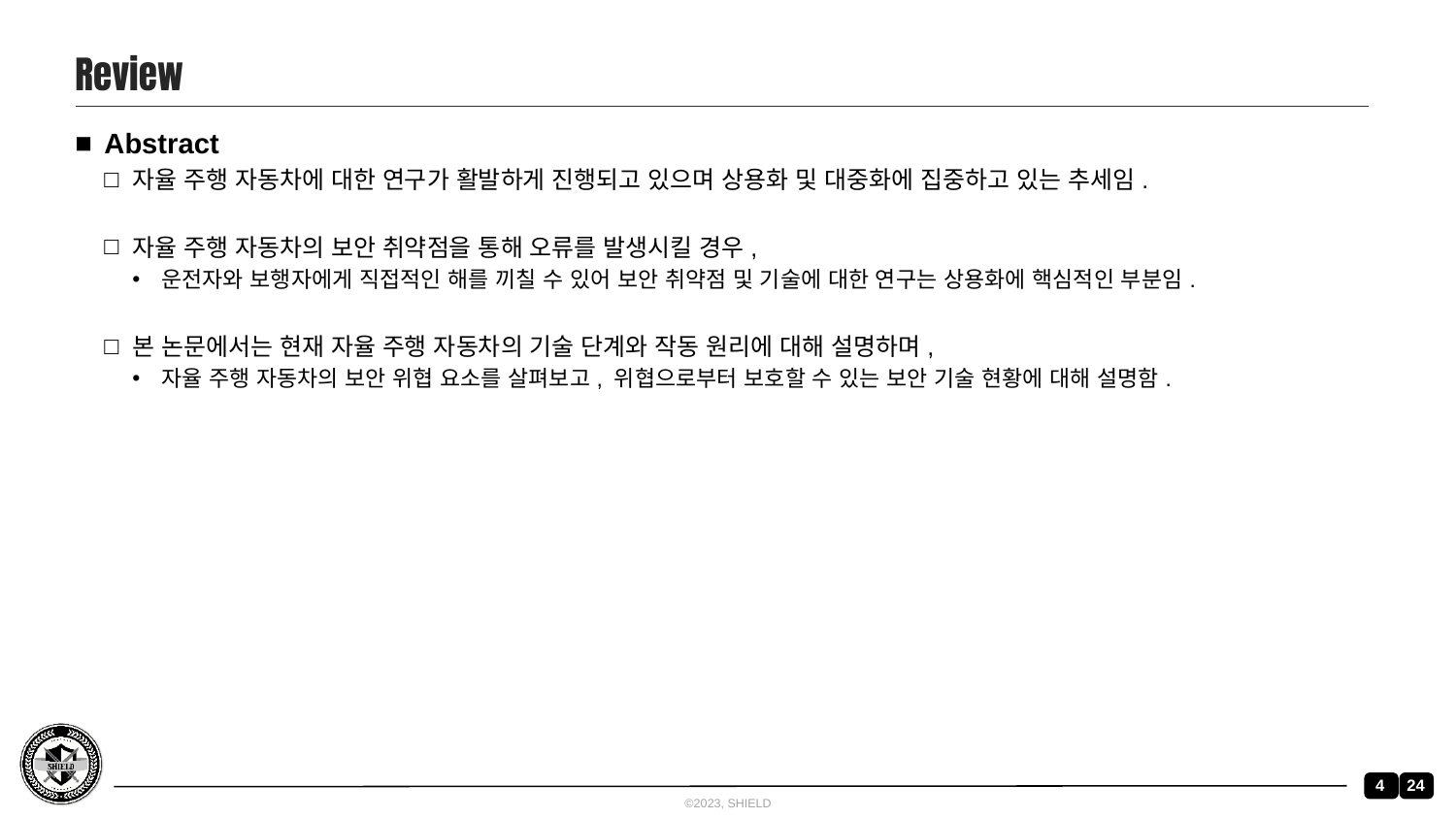

# Review
Abstract
자율 주행 자동차에 대한 연구가 활발하게 진행되고 있으며 상용화 및 대중화에 집중하고 있는 추세임.

자율 주행 자동차의 보안 취약점을 통해 오류를 발생시킬 경우,
운전자와 보행자에게 직접적인 해를 끼칠 수 있어 보안 취약점 및 기술에 대한 연구는 상용화에 핵심적인 부분임.

본 논문에서는 현재 자율 주행 자동차의 기술 단계와 작동 원리에 대해 설명하며,
자율 주행 자동차의 보안 위협 요소를 살펴보고, 위협으로부터 보호할 수 있는 보안 기술 현황에 대해 설명함.